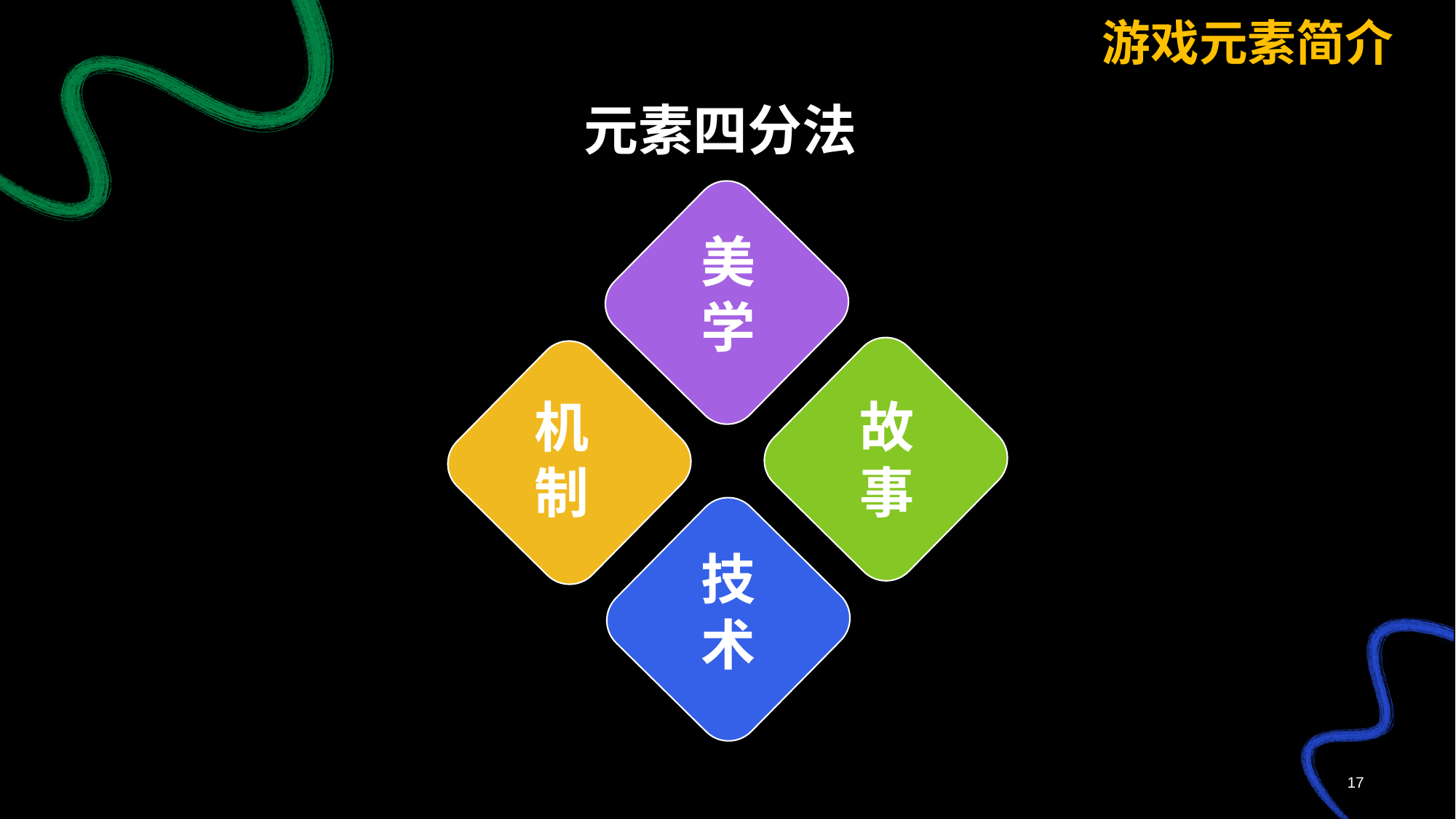

游戏元素简介
元素四分法
美学

机制
故事
技术
17